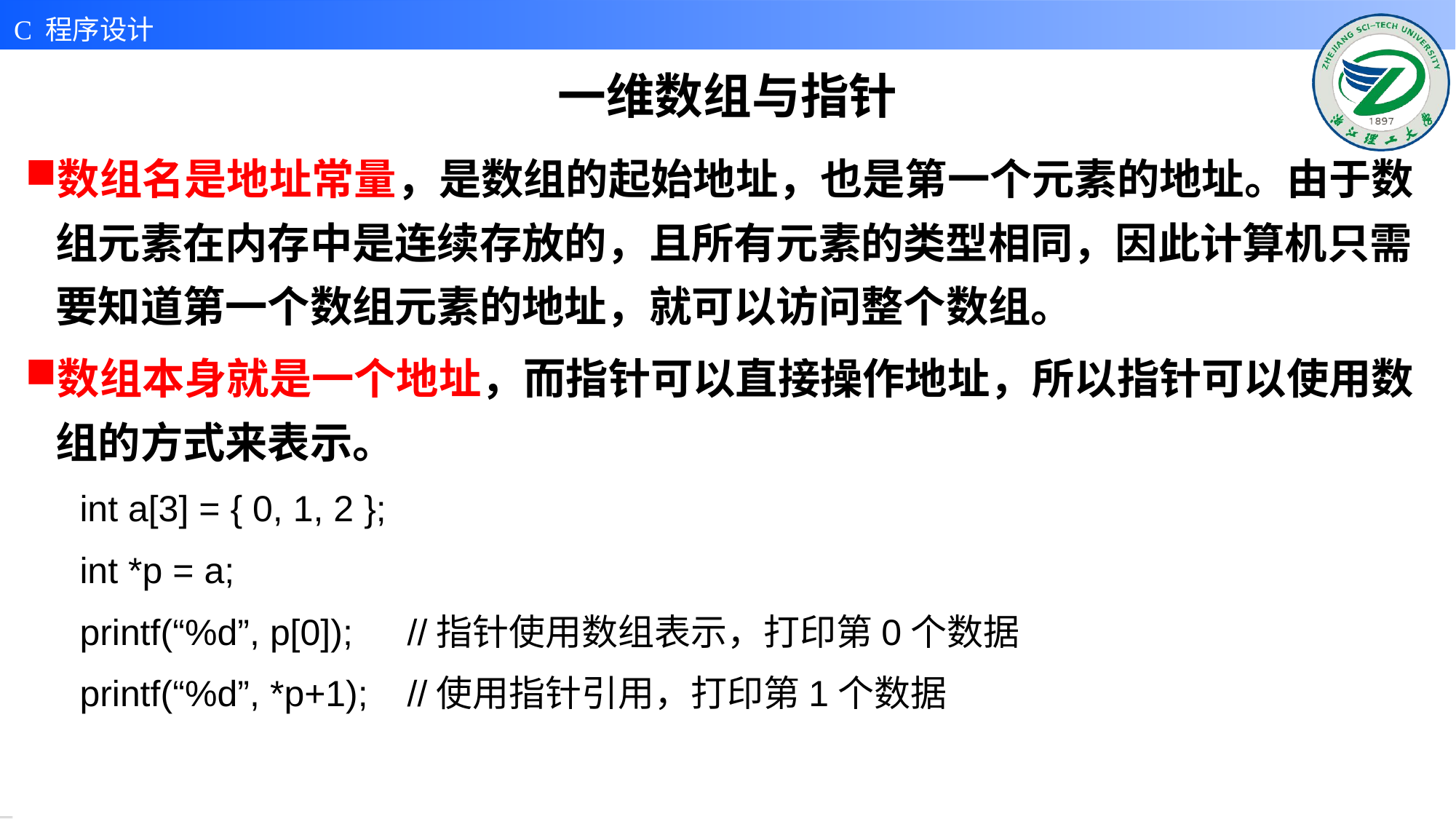

# 一维数组与指针
数组名是地址常量，是数组的起始地址，也是第一个元素的地址。由于数组元素在内存中是连续存放的，且所有元素的类型相同，因此计算机只需要知道第一个数组元素的地址，就可以访问整个数组。
数组本身就是一个地址，而指针可以直接操作地址，所以指针可以使用数组的方式来表示。
int a[3] = { 0, 1, 2 };
int *p = a;
printf(“%d”, p[0]);	//指针使用数组表示，打印第0个数据
printf(“%d”, *p+1);	//使用指针引用，打印第1个数据